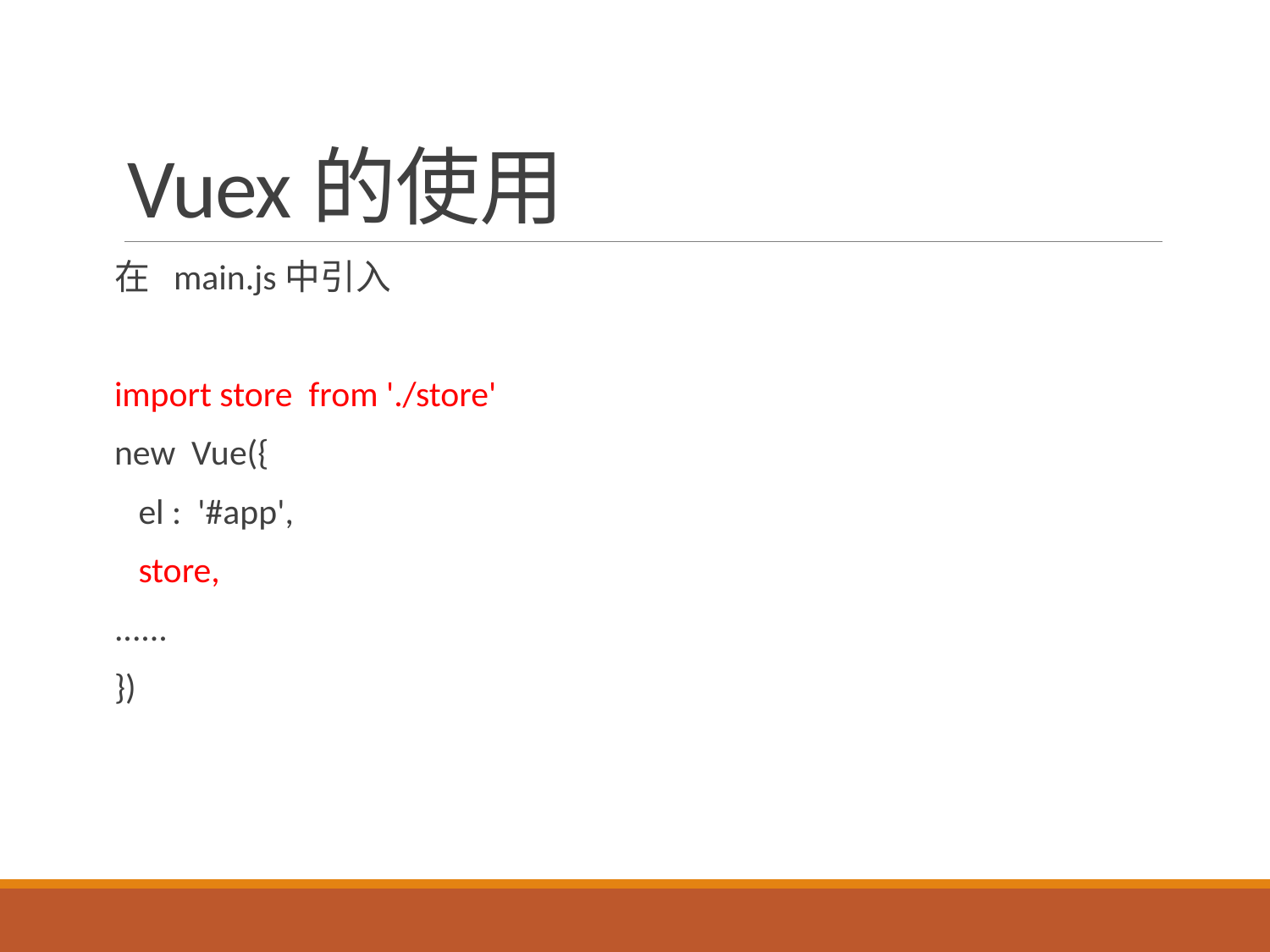

# Vuex的使用
在  main.js中引入

import store  from './store'
new  Vue({
   el :  '#app',
   store,
......
})